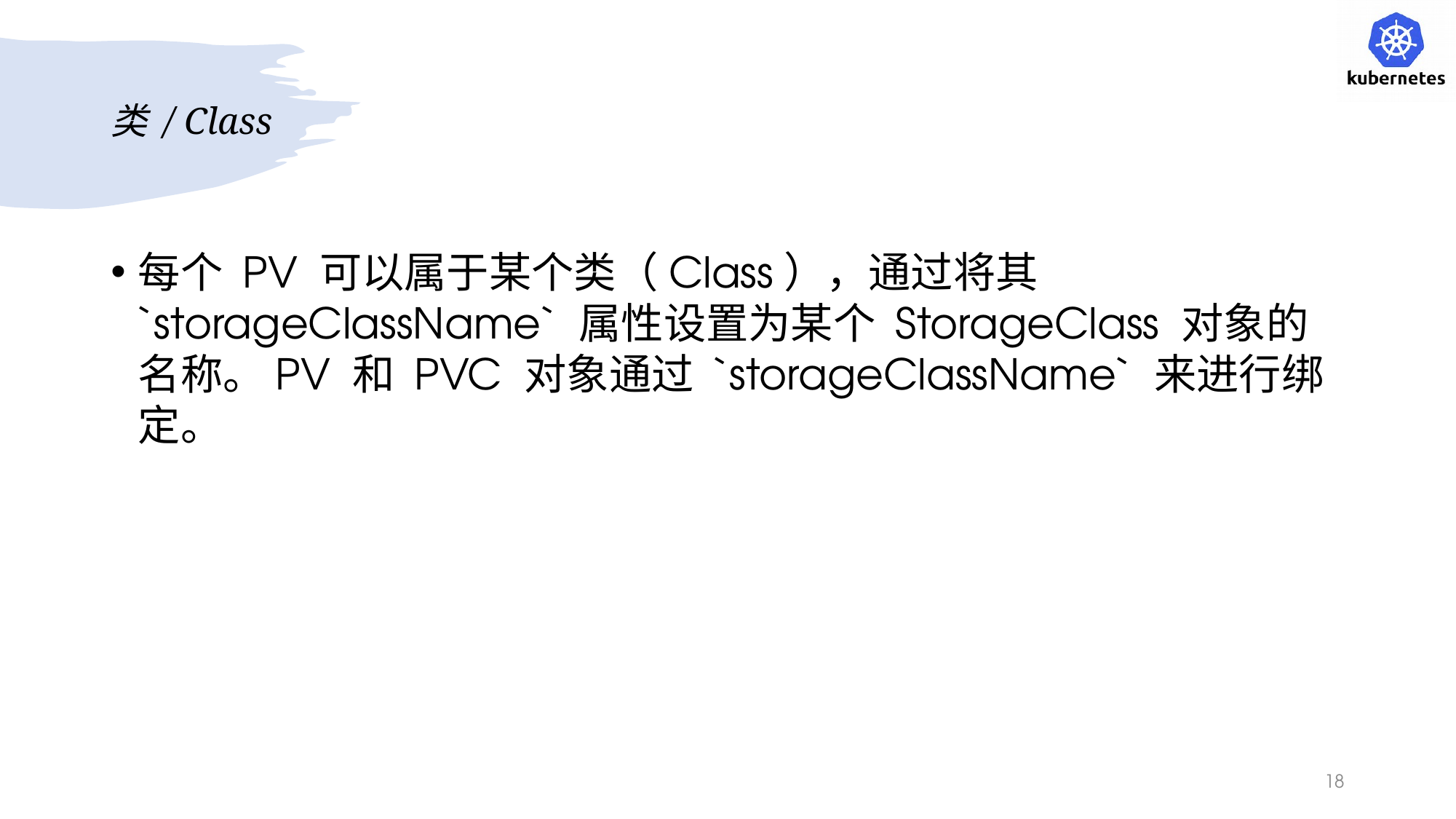

# 类 / Class
每个 PV 可以属于某个类（Class），通过将其 `storageClassName` 属性设置为某个 StorageClass 对象的名称。PV 和 PVC 对象通过 `storageClassName` 来进行绑定。
18